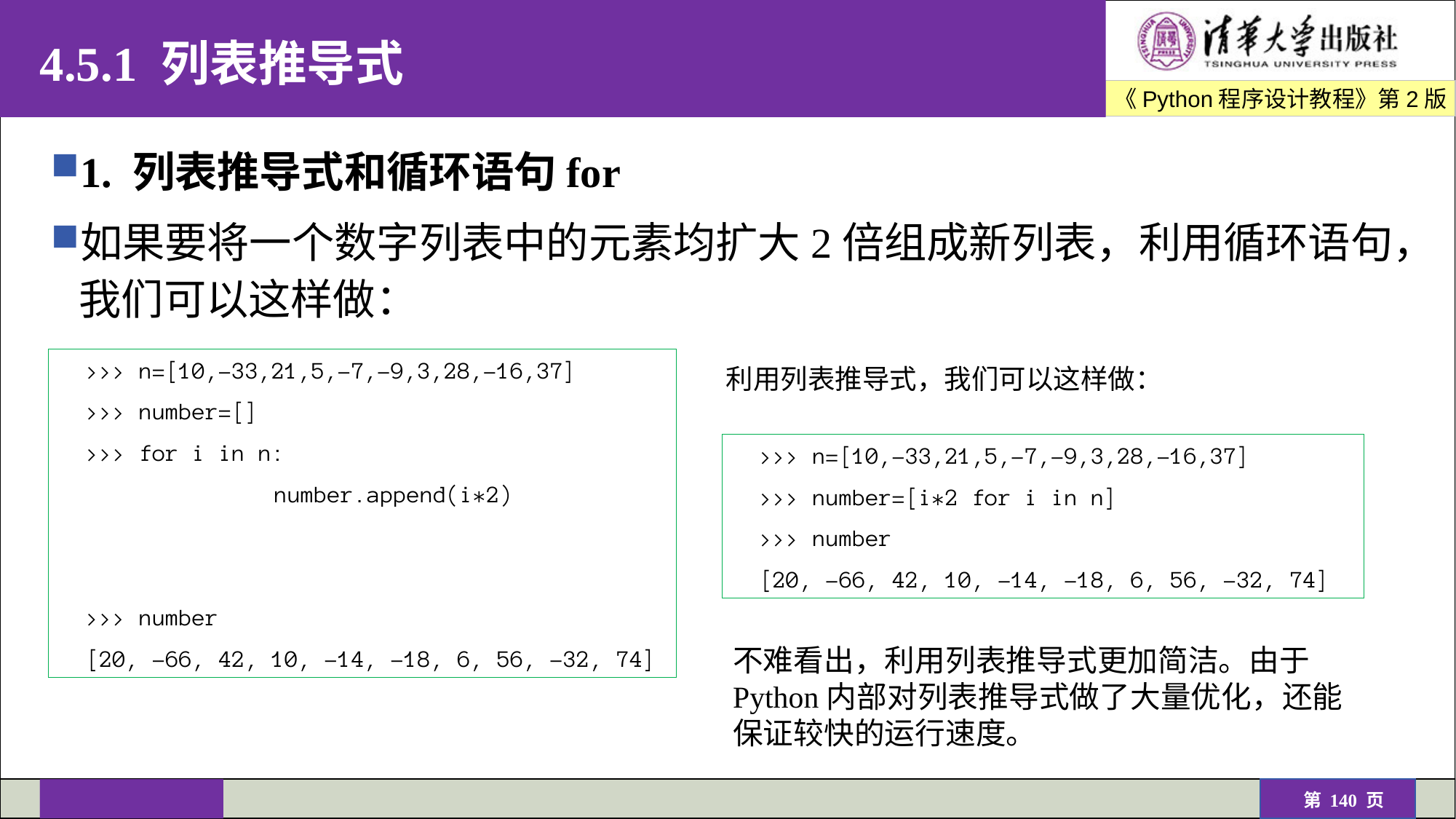

# 4.5.1 列表推导式
1. 列表推导式和循环语句for
如果要将一个数字列表中的元素均扩大2倍组成新列表，利用循环语句，我们可以这样做：
>>> n=[10,-33,21,5,-7,-9,3,28,-16,37]
>>> number=[]
>>> for i in n:
	        number.append(i*2)

>>> number
[20, -66, 42, 10, -14, -18, 6, 56, -32, 74]
利用列表推导式，我们可以这样做：
>>> n=[10,-33,21,5,-7,-9,3,28,-16,37]
>>> number=[i*2 for i in n]
>>> number
[20, -66, 42, 10, -14, -18, 6, 56, -32, 74]
不难看出，利用列表推导式更加简洁。由于Python内部对列表推导式做了大量优化，还能保证较快的运行速度。